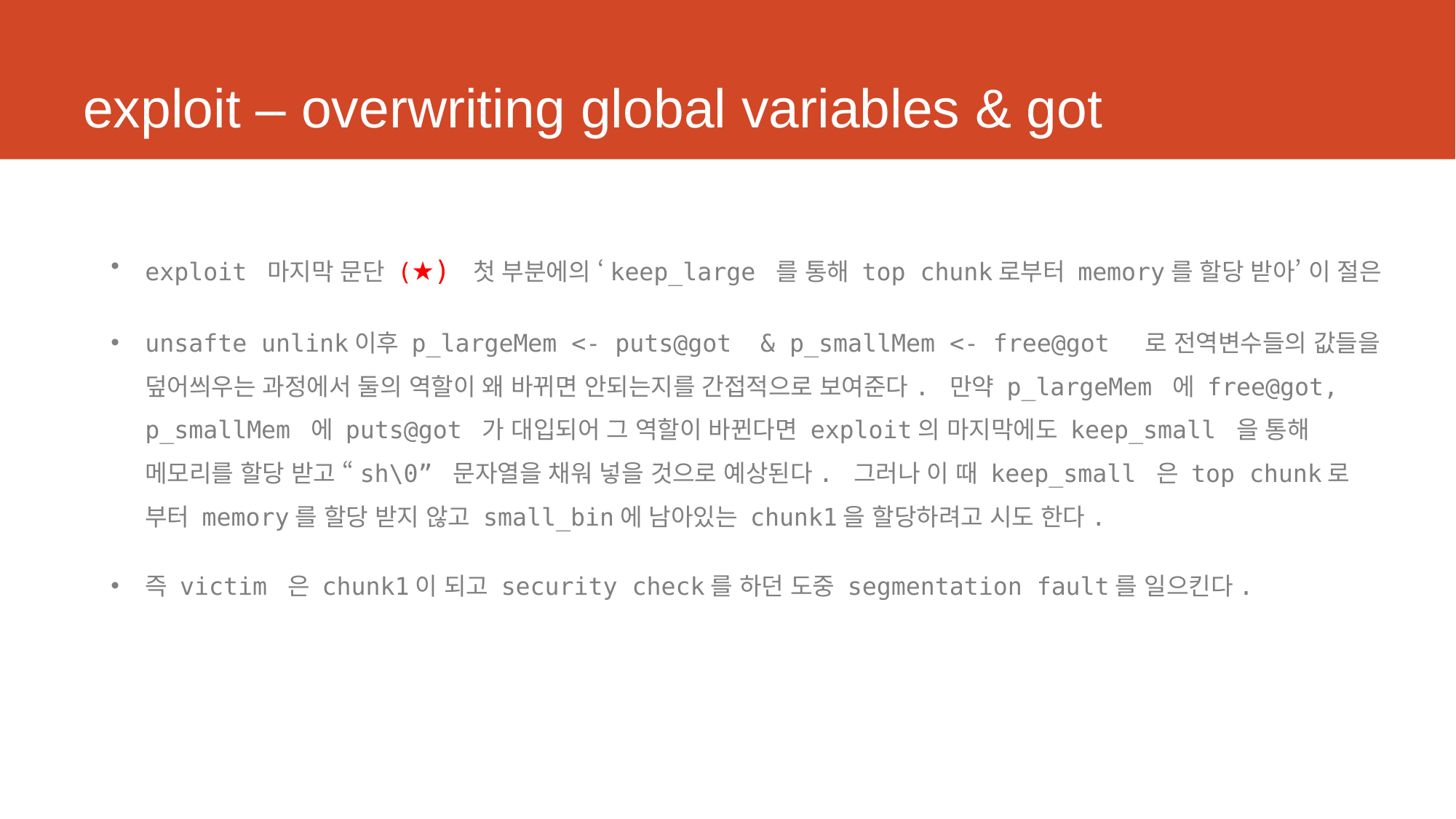

# exploit – overwriting global variables & got
exploit 마지막 문단 (★) 첫 부분에의 ‘keep_large 를 통해 top chunk로부터 memory를 할당 받아’ 이 절은
unsafte unlink이후 p_largeMem <- puts@got  & p_smallMem <- free@got  로 전역변수들의 값들을 덮어씌우는 과정에서 둘의 역할이 왜 바뀌면 안되는지를 간접적으로 보여준다. 만약 p_largeMem 에 free@got, p_smallMem 에 puts@got 가 대입되어 그 역할이 바뀐다면 exploit의 마지막에도 keep_small 을 통해 메모리를 할당 받고 “sh\0” 문자열을 채워 넣을 것으로 예상된다. 그러나 이 때 keep_small 은 top chunk로 부터 memory를 할당 받지 않고 small_bin에 남아있는 chunk1을 할당하려고 시도 한다.
즉 victim 은 chunk1이 되고 security check를 하던 도중 segmentation fault를 일으킨다.